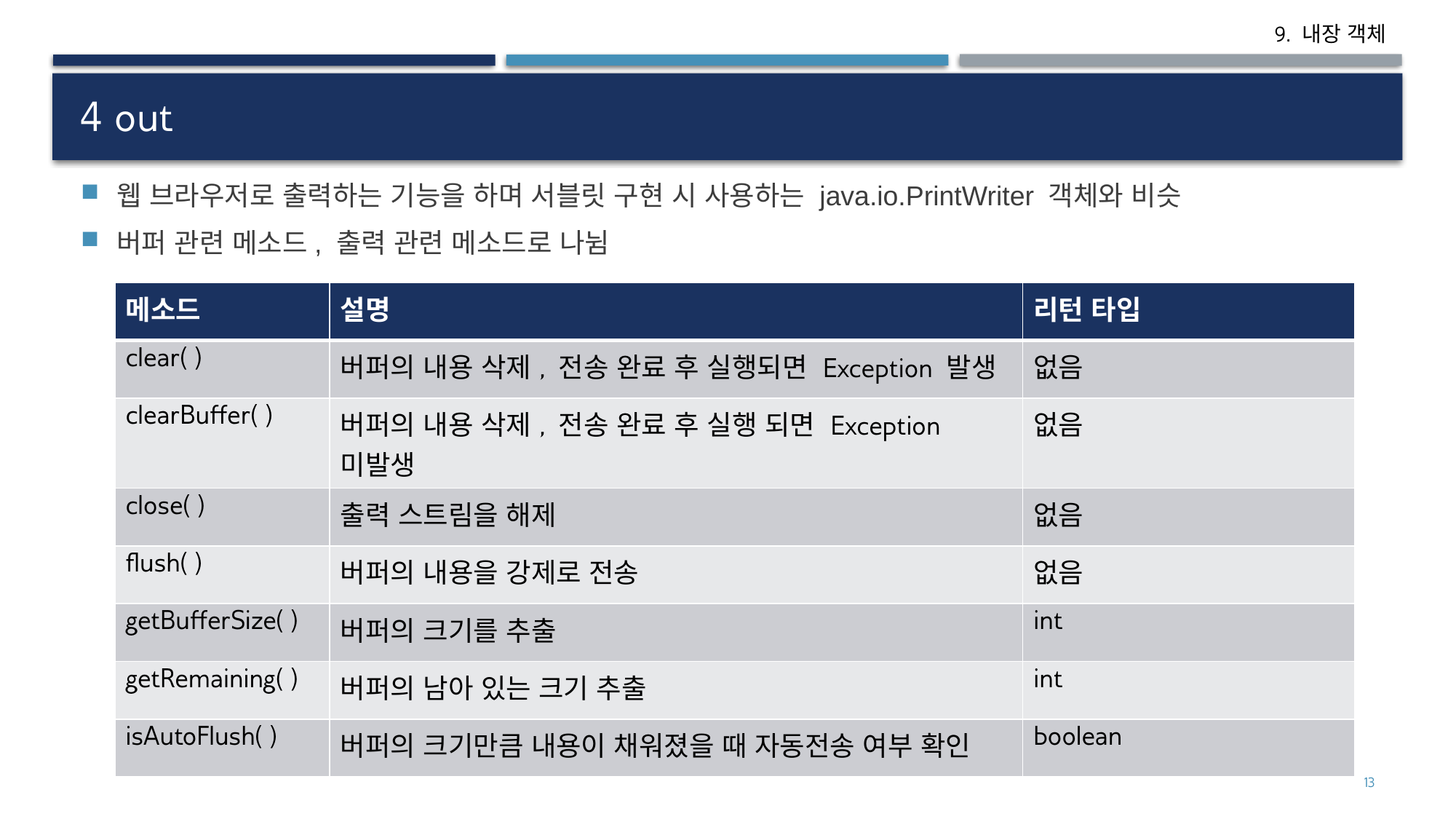

# 4 out
웹 브라우저로 출력하는 기능을 하며 서블릿 구현 시 사용하는 java.io.PrintWriter 객체와 비슷
버퍼 관련 메소드, 출력 관련 메소드로 나뉨
| 메소드 | 설명 | 리턴 타입 |
| --- | --- | --- |
| clear( ) | 버퍼의 내용 삭제, 전송 완료 후 실행되면 Exception 발생 | 없음 |
| clearBuffer( ) | 버퍼의 내용 삭제, 전송 완료 후 실행 되면 Exception 미발생 | 없음 |
| close( ) | 출력 스트림을 해제 | 없음 |
| flush( ) | 버퍼의 내용을 강제로 전송 | 없음 |
| getBufferSize( ) | 버퍼의 크기를 추출 | int |
| getRemaining( ) | 버퍼의 남아 있는 크기 추출 | int |
| isAutoFlush( ) | 버퍼의 크기만큼 내용이 채워졌을 때 자동전송 여부 확인 | boolean |
13